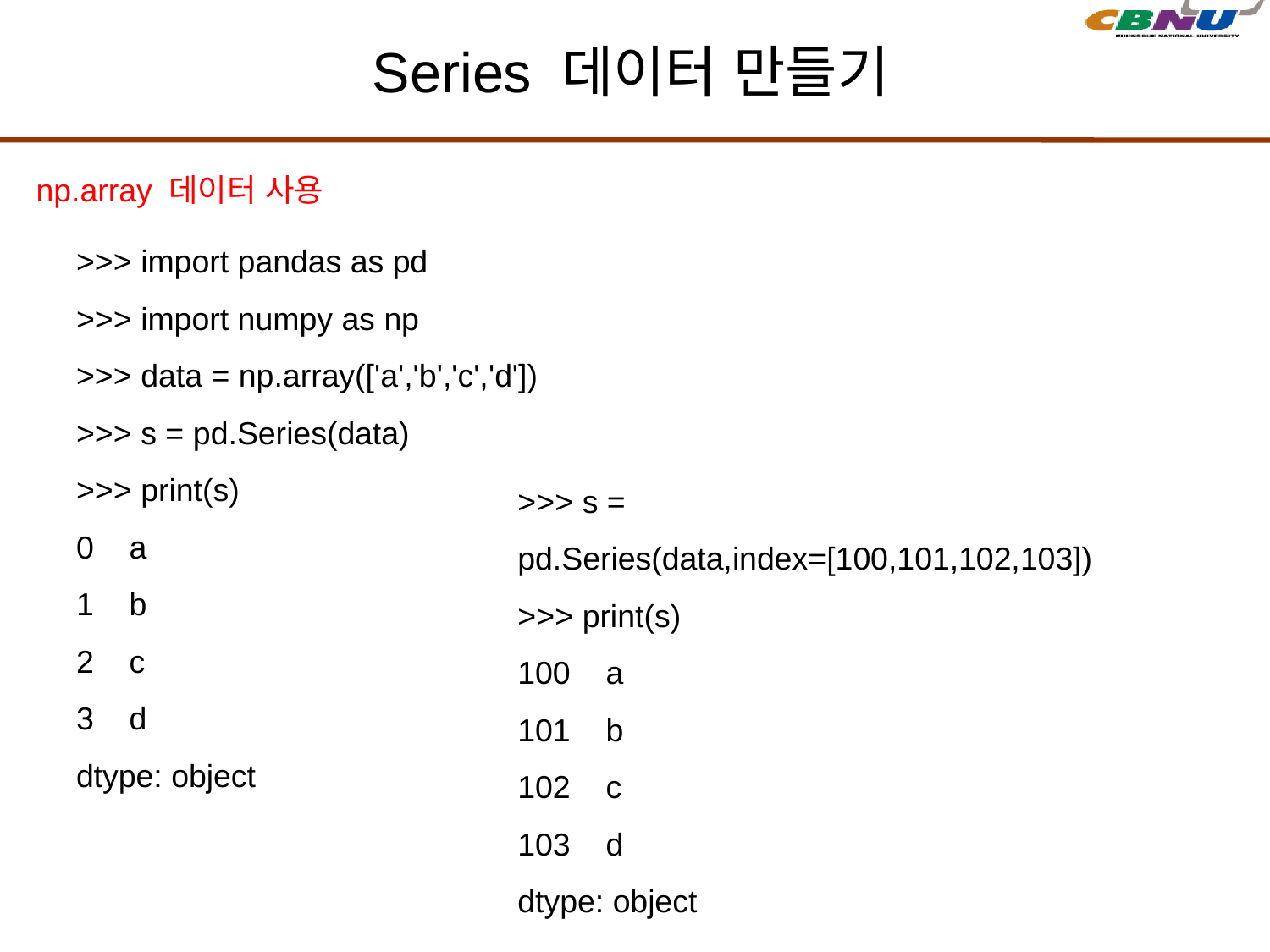

# Series 데이터 만들기
np.array 데이터 사용
>>> import pandas as pd
>>> import numpy as np
>>> data = np.array(['a','b','c','d'])
>>> s = pd.Series(data)
>>> print(s)
0    a
1    b
2    c
3    d
dtype: object
>>> s = pd.Series(data,index=[100,101,102,103])
>>> print(s)
100    a
101    b
102    c
103    d
dtype: object